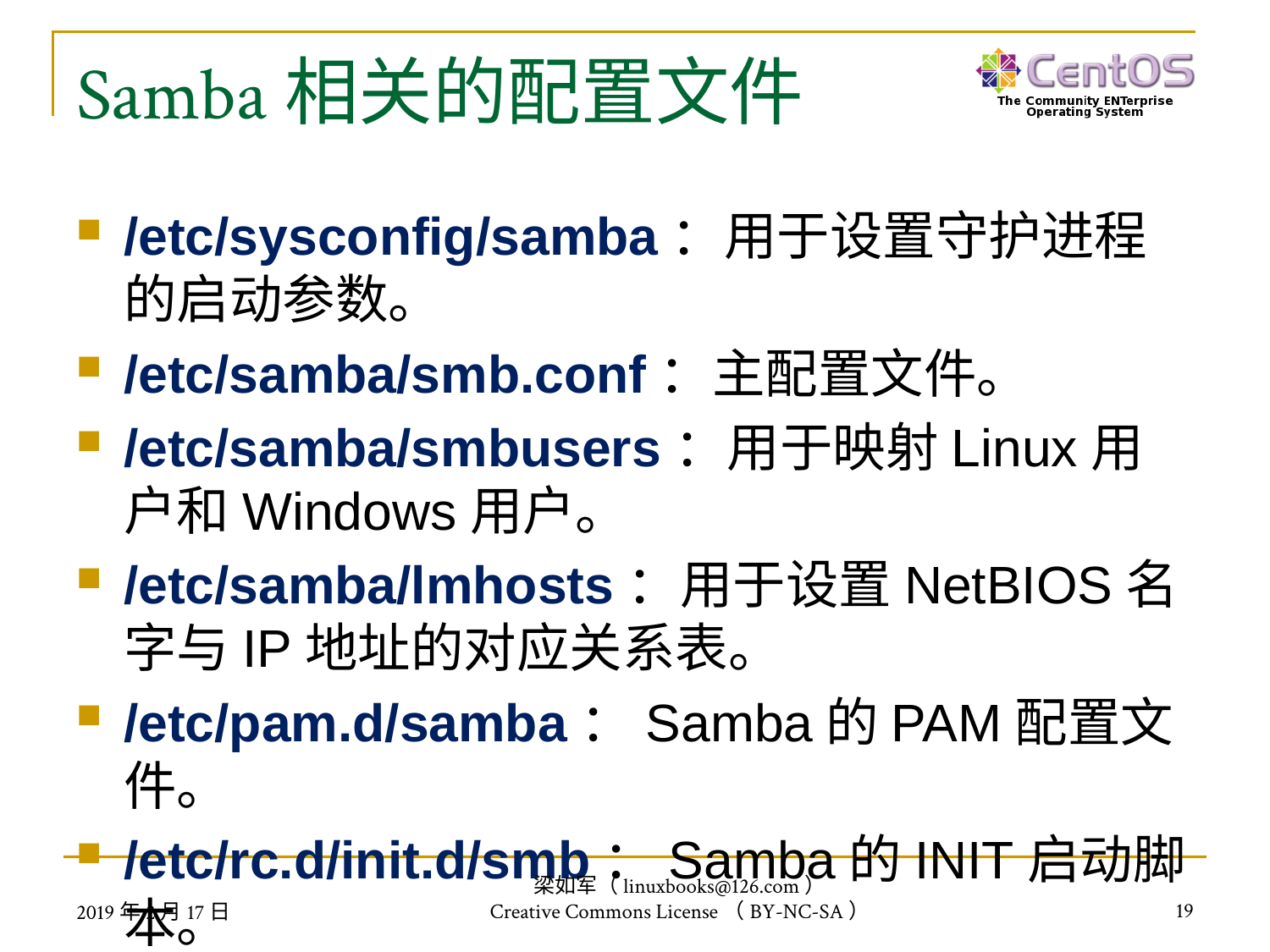

# Samba相关的配置文件
/etc/sysconfig/samba：用于设置守护进程的启动参数。
/etc/samba/smb.conf：主配置文件。
/etc/samba/smbusers：用于映射Linux用户和Windows用户。
/etc/samba/lmhosts：用于设置NetBIOS名字与IP地址的对应关系表。
/etc/pam.d/samba：Samba的PAM配置文件。
/etc/rc.d/init.d/smb：Samba的INIT启动脚本。
梁如军（linuxbooks@126.com）
Creative Commons License（BY-NC-SA）
2019年2月17日
19